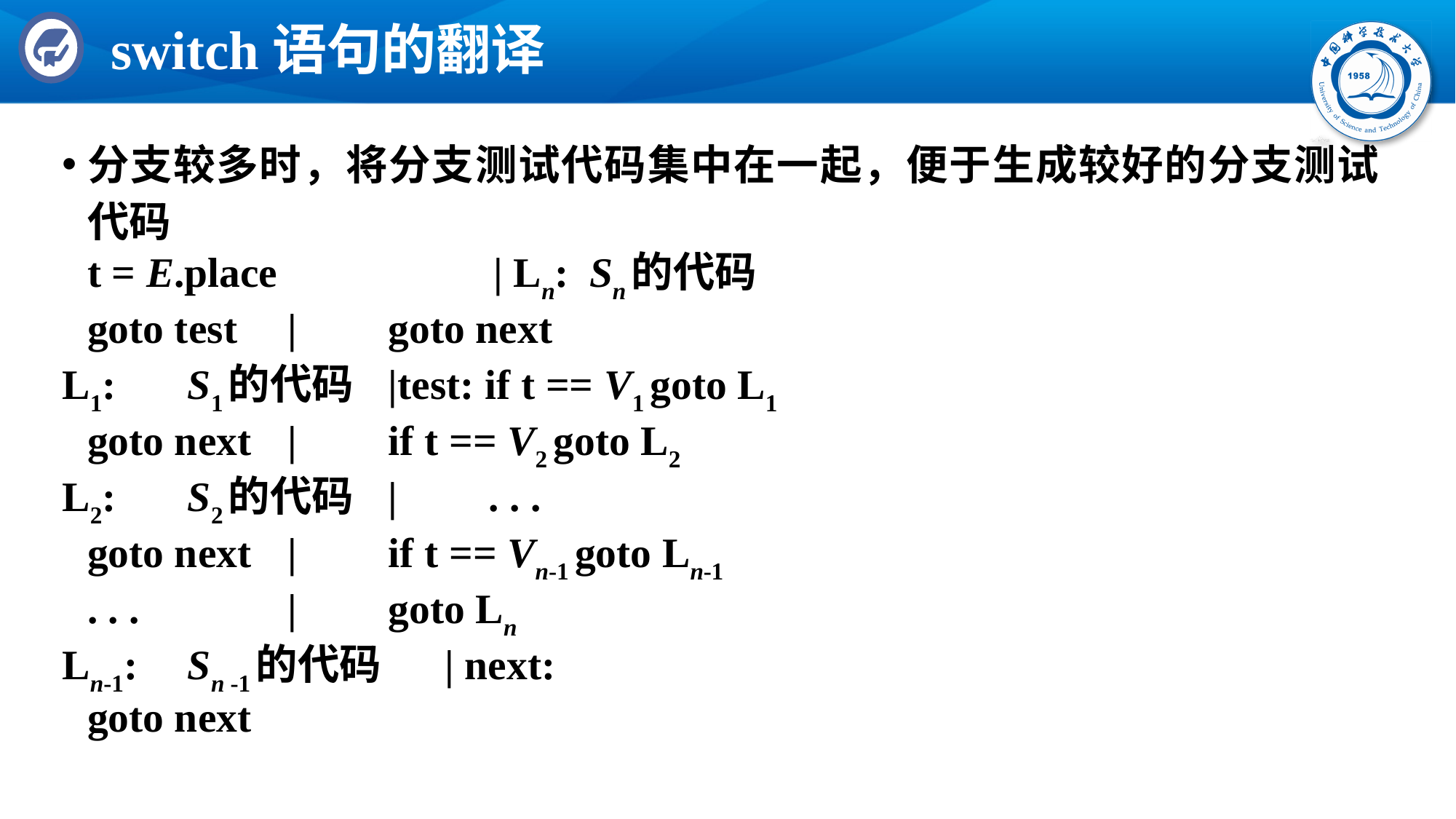

# switch语句的翻译
分支较多时，将分支测试代码集中在一起，便于生成较好的分支测试代码
		t = E.place 	          | Ln:	Sn的代码
		goto test 		| 	goto next
L1:	S1的代码 		|test: if t == V1 goto L1
		goto next		| 	if t == V2 goto L2
L2:	S2的代码 		| 	. . .
		goto next		|	if t == Vn-1 goto Ln-1
		. . . 			|	goto Ln
Ln-1:	Sn -1的代码	     | next:
		goto next